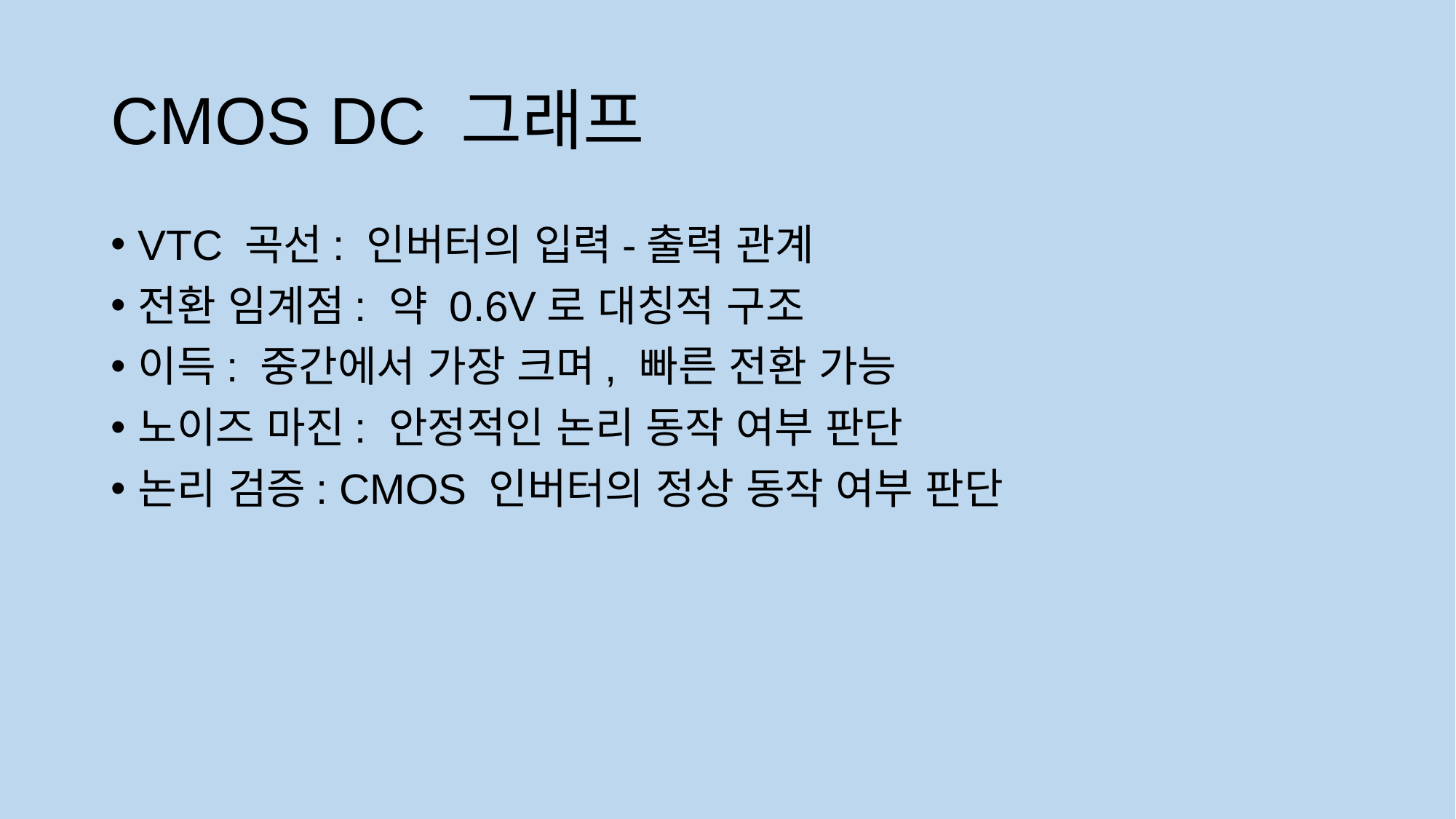

# CMOS DC 그래프
VTC 곡선: 인버터의 입력-출력 관계
전환 임계점: 약 0.6V로 대칭적 구조
이득: 중간에서 가장 크며, 빠른 전환 가능
노이즈 마진: 안정적인 논리 동작 여부 판단
논리 검증: CMOS 인버터의 정상 동작 여부 판단